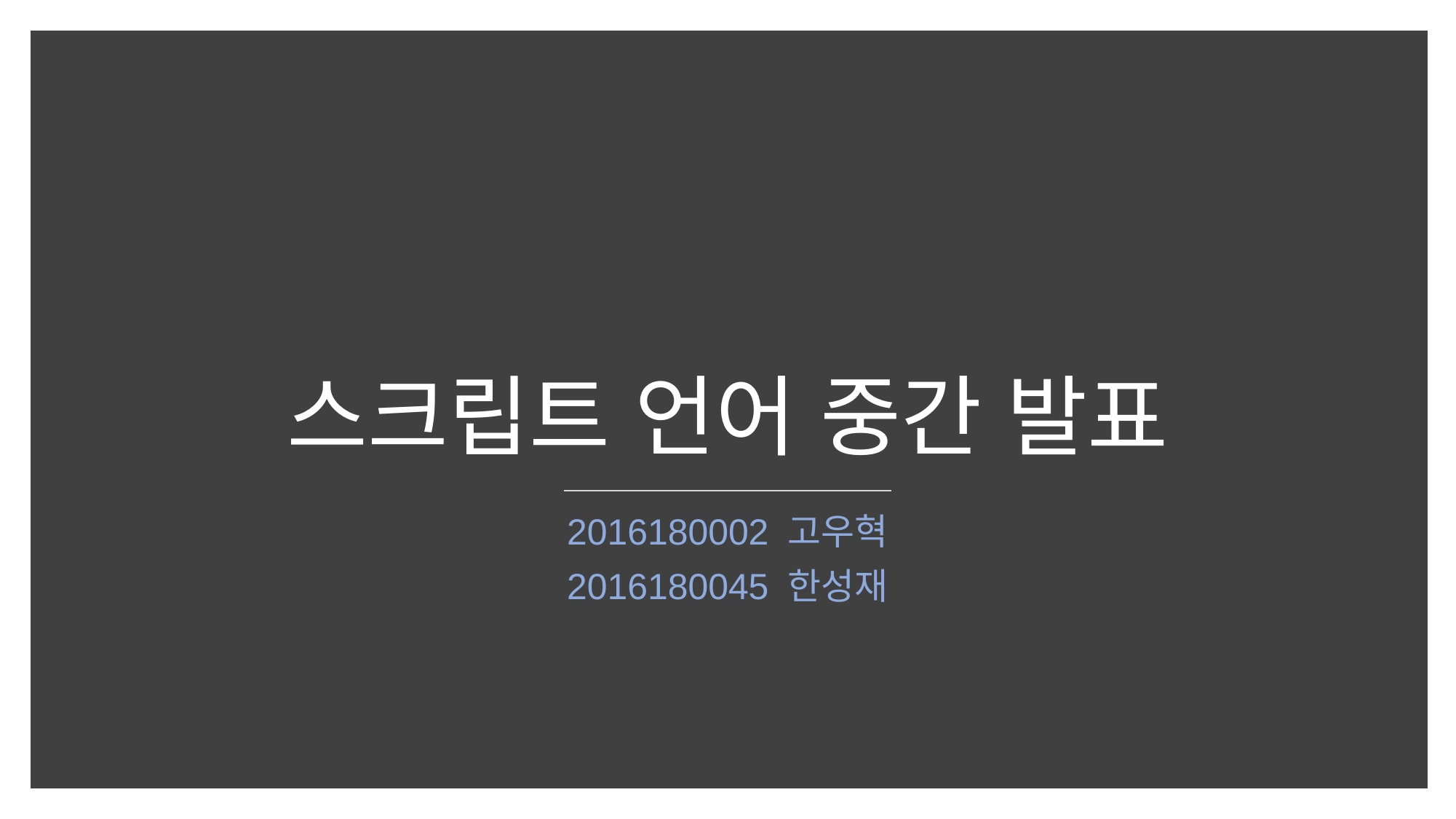

# 스크립트 언어 중간 발표
2016180002 고우혁
2016180045 한성재